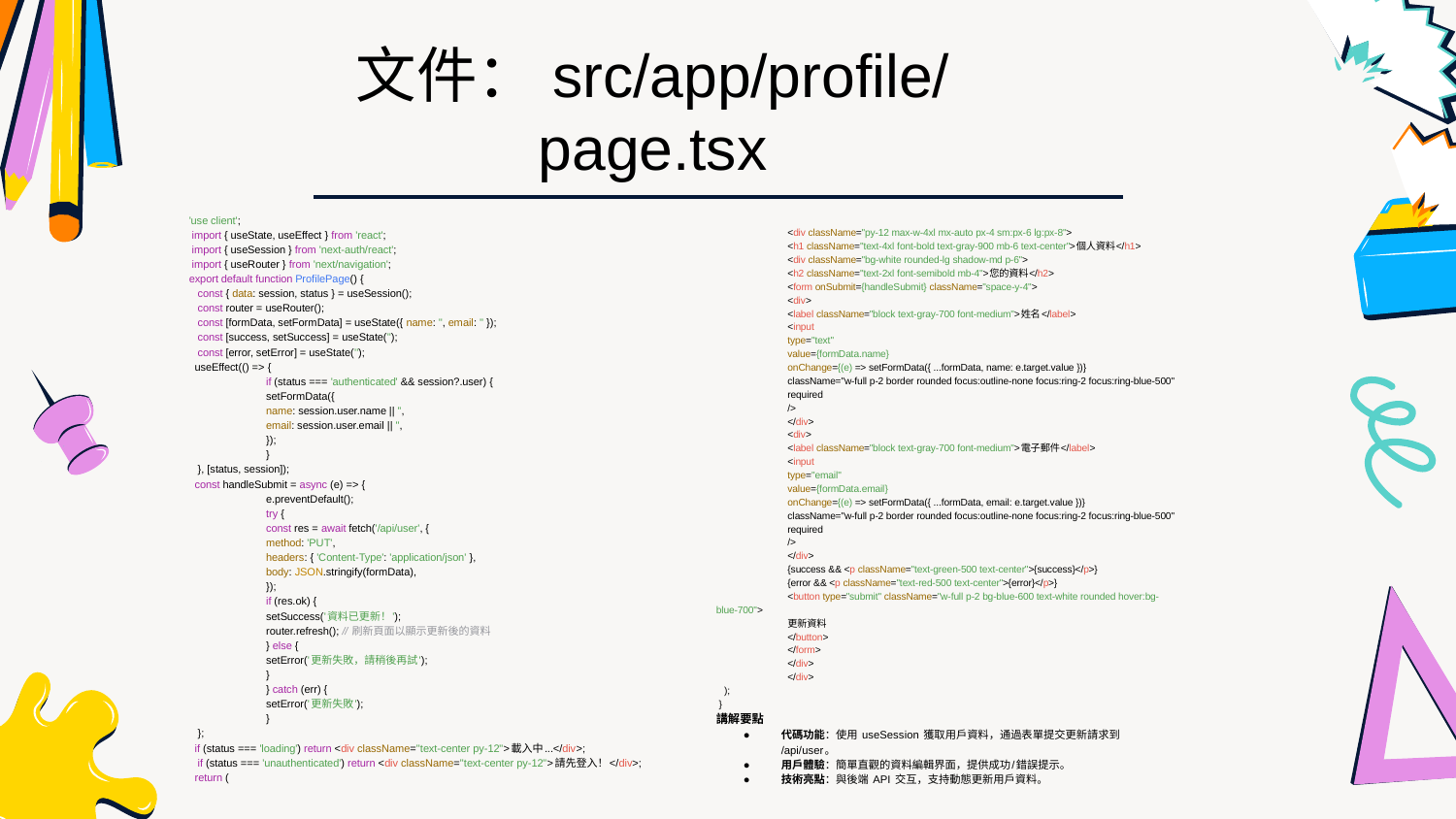

文件：src/app/profile/page.tsx
'use client';
 import { useState, useEffect } from 'react';
 import { useSession } from 'next-auth/react';
 import { useRouter } from 'next/navigation';
export default function ProfilePage() {
   const { data: session, status } = useSession();
   const router = useRouter();
   const [formData, setFormData] = useState({ name: '', email: '' });
   const [success, setSuccess] = useState('');
   const [error, setError] = useState('');
  useEffect(() => {
 	if (status === 'authenticated' && session?.user) {
   	setFormData({
     	name: session.user.name || '',
     	email: session.user.email || '',
   	});
 	}
   }, [status, session]);
  const handleSubmit = async (e) => {
 	e.preventDefault();
 	try {
   	const res = await fetch('/api/user', {
     	method: 'PUT',
     	headers: { 'Content-Type': 'application/json' },
     	body: JSON.stringify(formData),
   	});
   	if (res.ok) {
     	setSuccess('資料已更新！');
     	router.refresh(); // 刷新頁面以顯示更新後的資料
   	} else {
     	setError('更新失敗，請稍後再試');
   	}
 	} catch (err) {
   	setError('更新失敗');
 	}
   };
  if (status === 'loading') return <div className="text-center py-12">載入中...</div>;
   if (status === 'unauthenticated') return <div className="text-center py-12">請先登入！</div>;
  return (
 	<div className="py-12 max-w-4xl mx-auto px-4 sm:px-6 lg:px-8">
   	<h1 className="text-4xl font-bold text-gray-900 mb-6 text-center">個人資料</h1>
   	<div className="bg-white rounded-lg shadow-md p-6">
     	<h2 className="text-2xl font-semibold mb-4">您的資料</h2>
     	<form onSubmit={handleSubmit} className="space-y-4">
       	<div>
         	<label className="block text-gray-700 font-medium">姓名</label>
         	<input
           	type="text"
           	value={formData.name}
           	onChange={(e) => setFormData({ ...formData, name: e.target.value })}
           	className="w-full p-2 border rounded focus:outline-none focus:ring-2 focus:ring-blue-500"
           	required
         	/>
       	</div>
       	<div>
         	<label className="block text-gray-700 font-medium">電子郵件</label>
         	<input
           	type="email"
           	value={formData.email}
           	onChange={(e) => setFormData({ ...formData, email: e.target.value })}
           	className="w-full p-2 border rounded focus:outline-none focus:ring-2 focus:ring-blue-500"
           	required
         	/>
       	</div>
       	{success && <p className="text-green-500 text-center">{success}</p>}
       	{error && <p className="text-red-500 text-center">{error}</p>}
       	<button type="submit" className="w-full p-2 bg-blue-600 text-white rounded hover:bg-blue-700">
         	更新資料
       	</button>
     	</form>
   	</div>
 	</div>
   );
 }
講解要點
代碼功能：使用 useSession 獲取用戶資料，通過表單提交更新請求到 /api/user。
用戶體驗：簡單直觀的資料編輯界面，提供成功/錯誤提示。
技術亮點：與後端 API 交互，支持動態更新用戶資料。